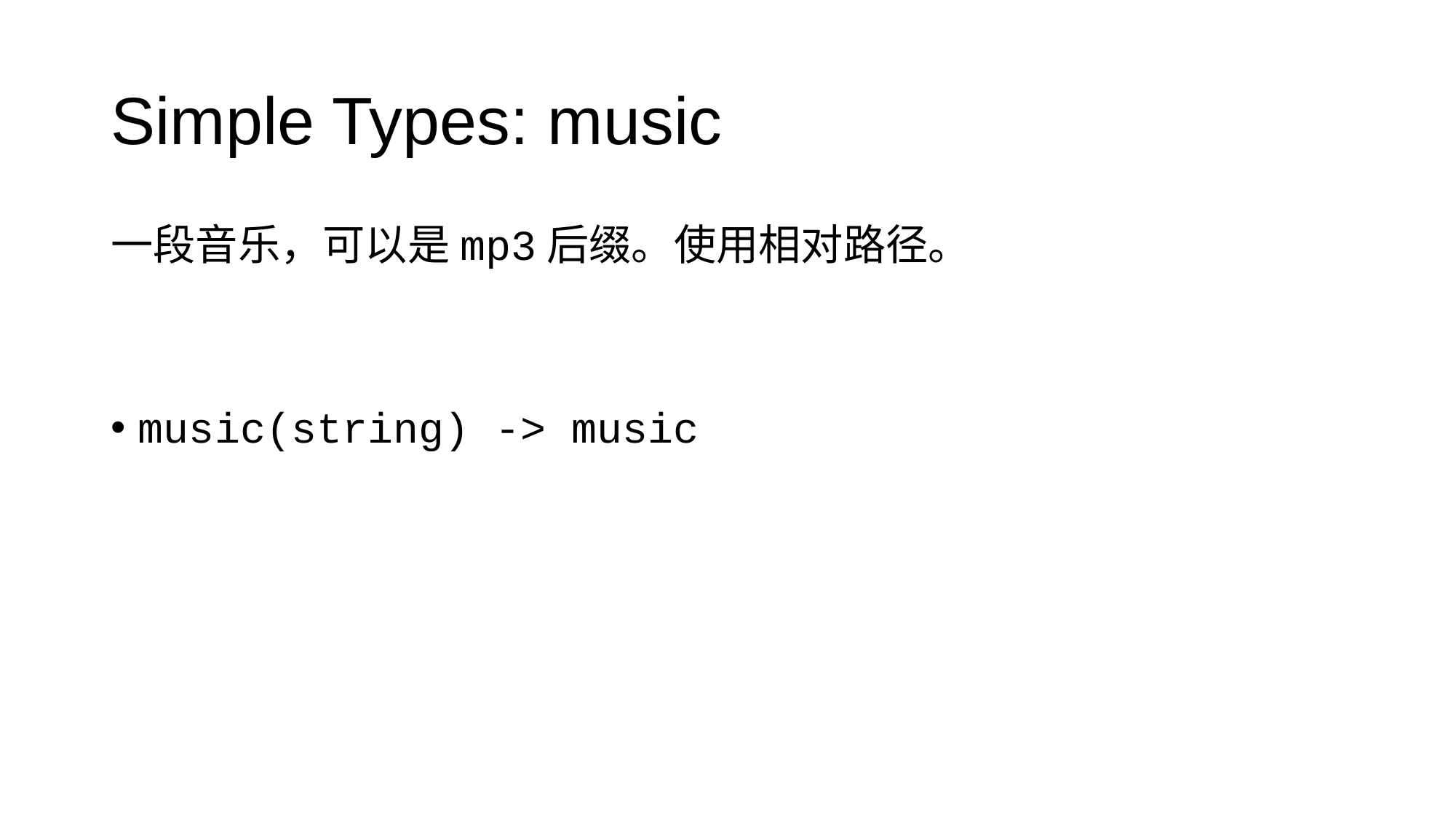

# Simple Types: music
一段音乐，可以是mp3后缀。使用相对路径。

music(string) -> music